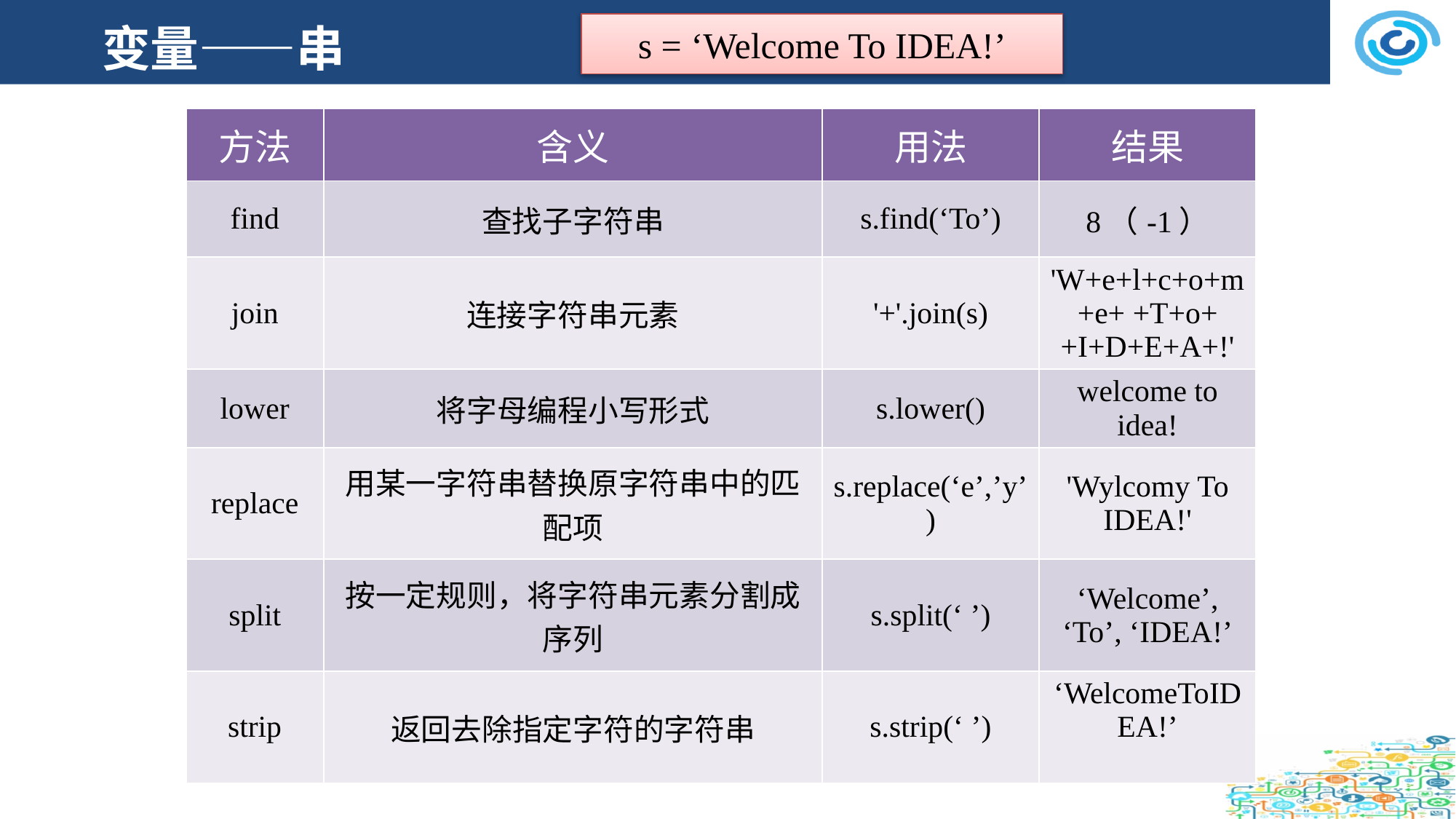

# 变量——串
s = ‘Welcome To IDEA!’
| 方法 | 含义 | 用法 | 结果 |
| --- | --- | --- | --- |
| find | 查找子字符串 | s.find(‘To’) | 8（-1） |
| join | 连接字符串元素 | '+'.join(s) | 'W+e+l+c+o+m+e+ +T+o+ +I+D+E+A+!' |
| lower | 将字母编程小写形式 | s.lower() | welcome to idea! |
| replace | 用某一字符串替换原字符串中的匹配项 | s.replace(‘e’,’y’) | 'Wylcomy To IDEA!' |
| split | 按一定规则，将字符串元素分割成序列 | s.split(‘ ’) | ‘Welcome’, ‘To’, ‘IDEA!’ |
| strip | 返回去除指定字符的字符串 | s.strip(‘ ’) | ‘WelcomeToIDEA!’ |